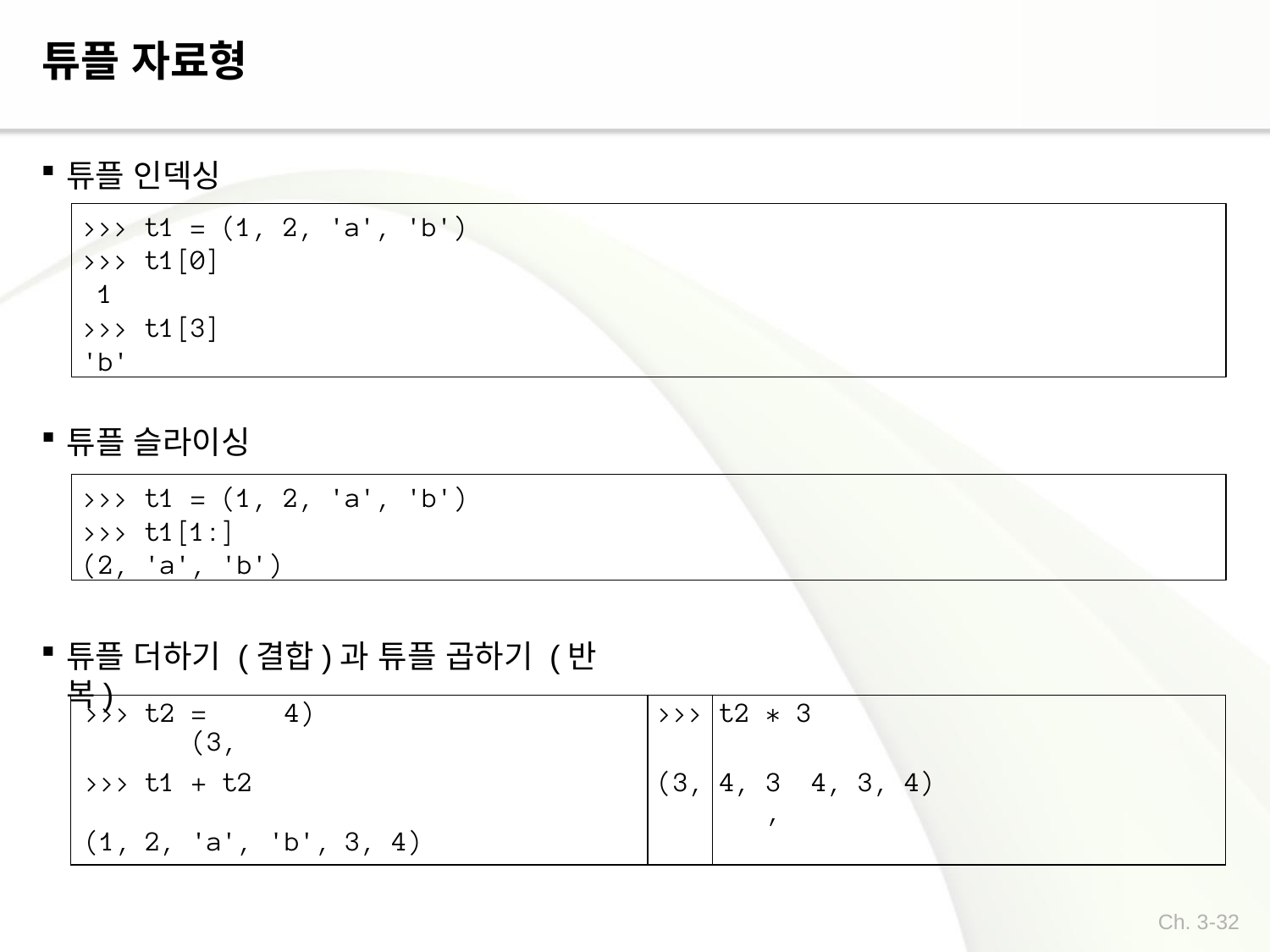

# 튜플 자료형
튜플 인덱싱
>>> t1 = (1, 2, 'a', 'b')
>>> t1[0]  1
>>> t1[3]
'b'
튜플 슬라이싱
>>> t1 = (1, 2, 'a', 'b')
>>> t1[1:]  (2, 'a', 'b')
튜플 더하기 (결합)과 튜플 곱하기 (반복)
| >>> | t2 | = (3, | 4) |  |  | >>> | t2 | \* | 3 |  |  |
| --- | --- | --- | --- | --- | --- | --- | --- | --- | --- | --- | --- |
| >>> | t1 | + t2 |  |  |  | (3, | 4, | 3, | 4, | 3, | 4) |
| (1, | 2, | 'a', | 'b', | 3, | 4) |  |  |  |  |  |  |
Ch. 3-32